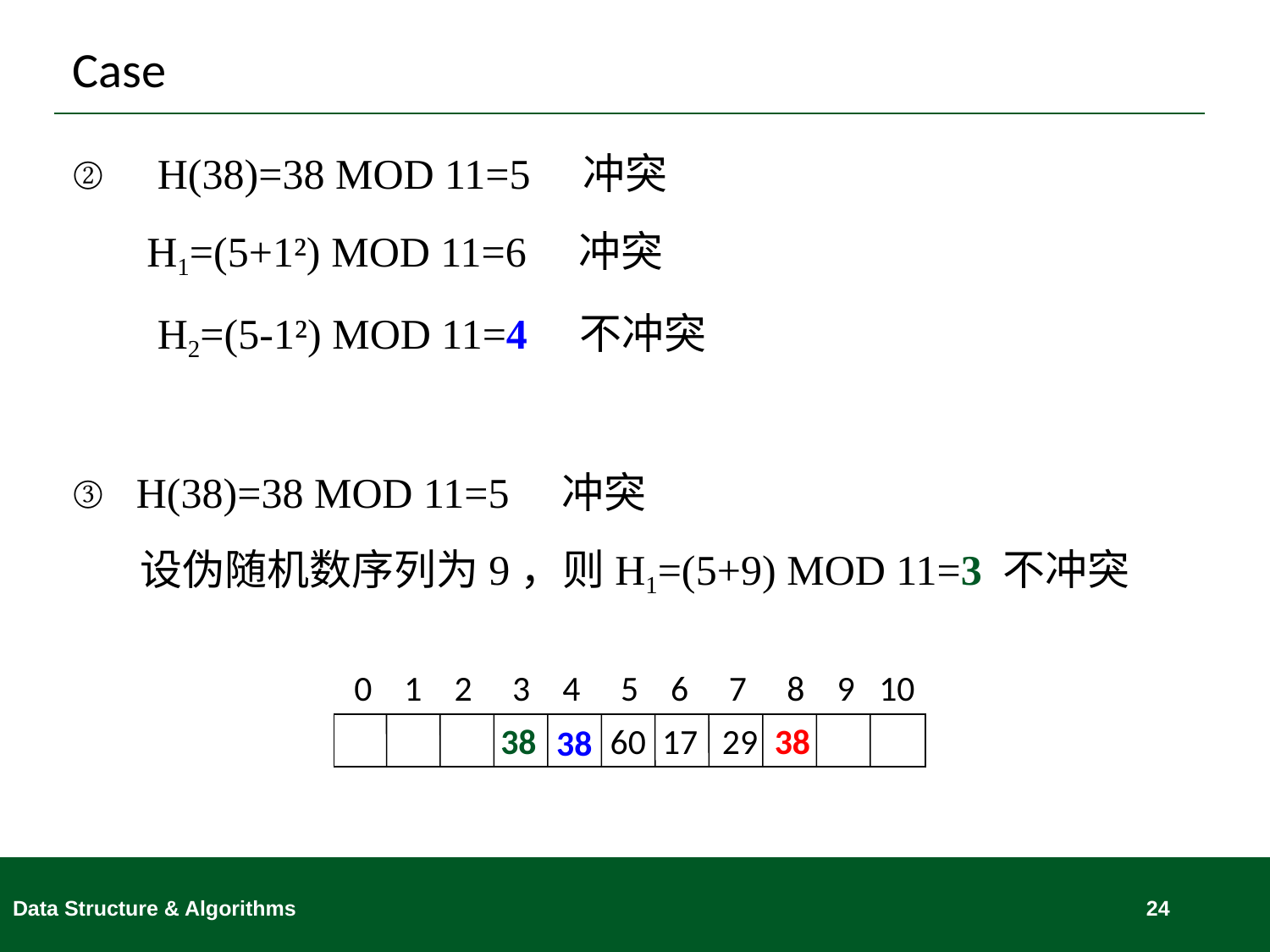

# Case
  H(38)=38 MOD 11=5    冲突
       H1=(5+1²) MOD 11=6    冲突
        H2=(5-1²) MOD 11=4    不冲突

H(38)=38 MOD 11=5    冲突
      设伪随机数序列为9，则H1=(5+9) MOD 11=3 不冲突

0    1    2     3    4     5    6     7     8    9   10
60  17   29

38
38
38
Data Structure & Algorithms
24